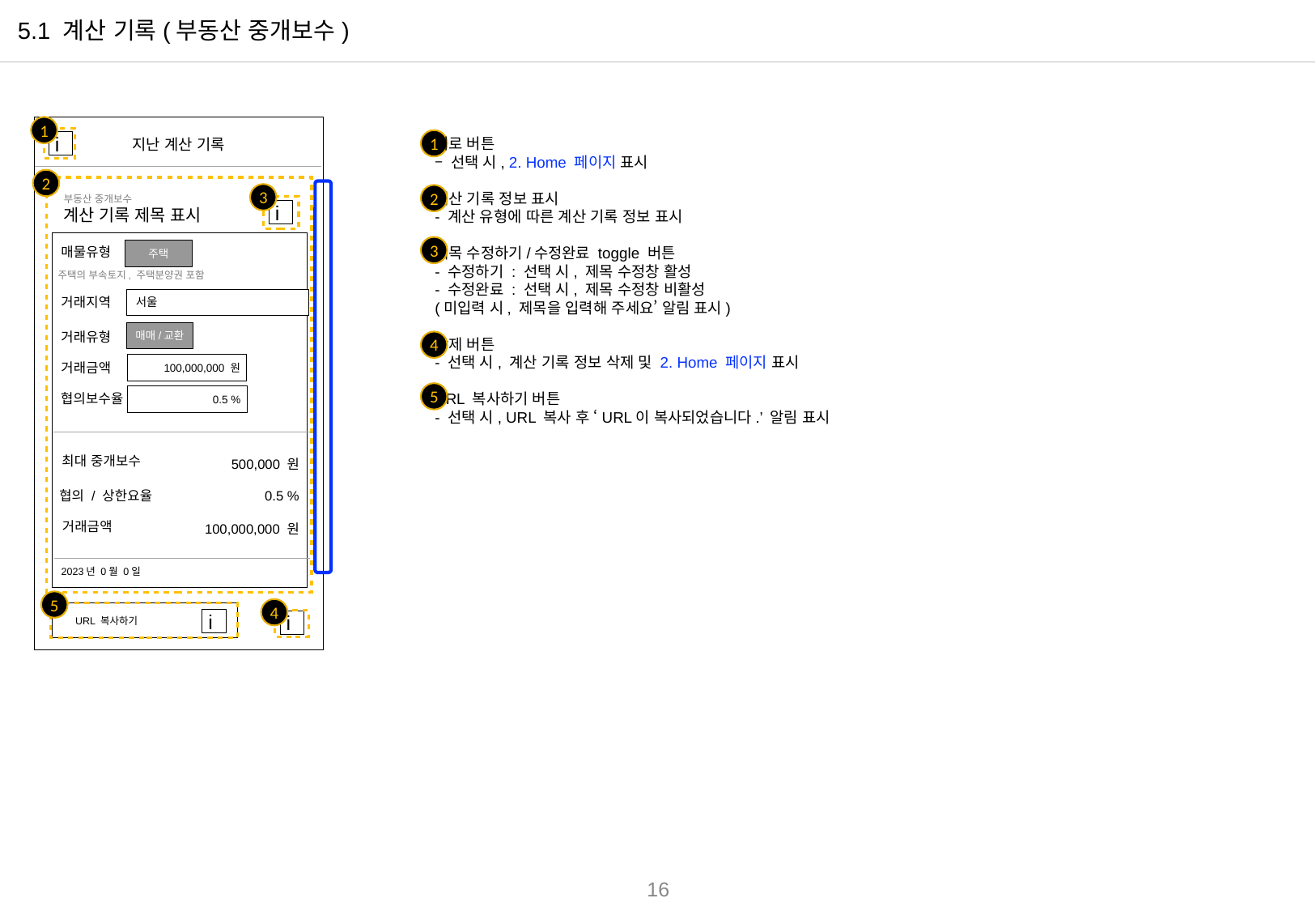

# 5.1 계산 기록(부동산 중개보수)
1

1

뒤로 버튼
– 선택 시, 2. Home 페이지 표시

계산 기록 정보 표시
- 계산 유형에 따른 계산 기록 정보 표시

제목 수정하기/수정완료 toggle 버튼
- 수정하기 : 선택 시, 제목 수정창 활성
- 수정완료 : 선택 시, 제목 수정창 비활성
(미입력 시, 제목을 입력해 주세요’ 알림 표시)

삭제 버튼
- 선택 시, 계산 기록 정보 삭제 및 2. Home 페이지 표시

URL 복사하기 버튼
- 선택 시, URL 복사 후 ‘URL이 복사되었습니다.’ 알림 표시
지난 계산 기록

i
2

3

2

부동산 중개보수
계산 기록 제목 표시

i

3

매물유형
주택
주택의 부속토지, 주택분양권 포함
거래지역
서울

매매/교환
거래유형
4

거래금액
100,000,000 원
5

협의보수율
0.5 %
최대 중개보수
500,000 원
협의 / 상한요율
 0.5 %
거래금액
100,000,000 원
2023년 0월 0일
5

4

      URL 복사하기

i

i
16